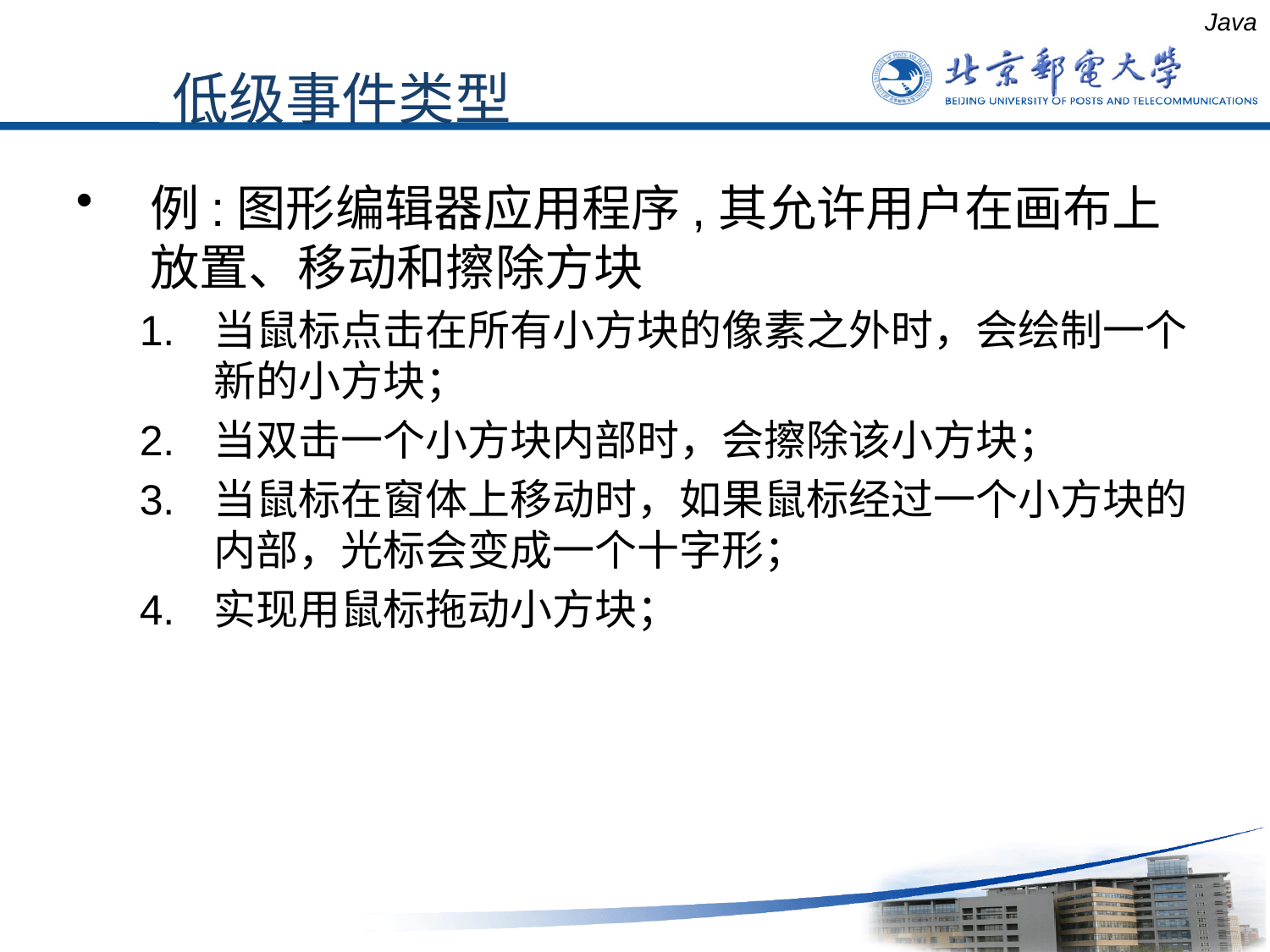

Java
低级事件类型
例:图形编辑器应用程序,其允许用户在画布上放置、移动和擦除方块
当鼠标点击在所有小方块的像素之外时，会绘制一个新的小方块；
当双击一个小方块内部时，会擦除该小方块；
当鼠标在窗体上移动时，如果鼠标经过一个小方块的内部，光标会变成一个十字形；
实现用鼠标拖动小方块；